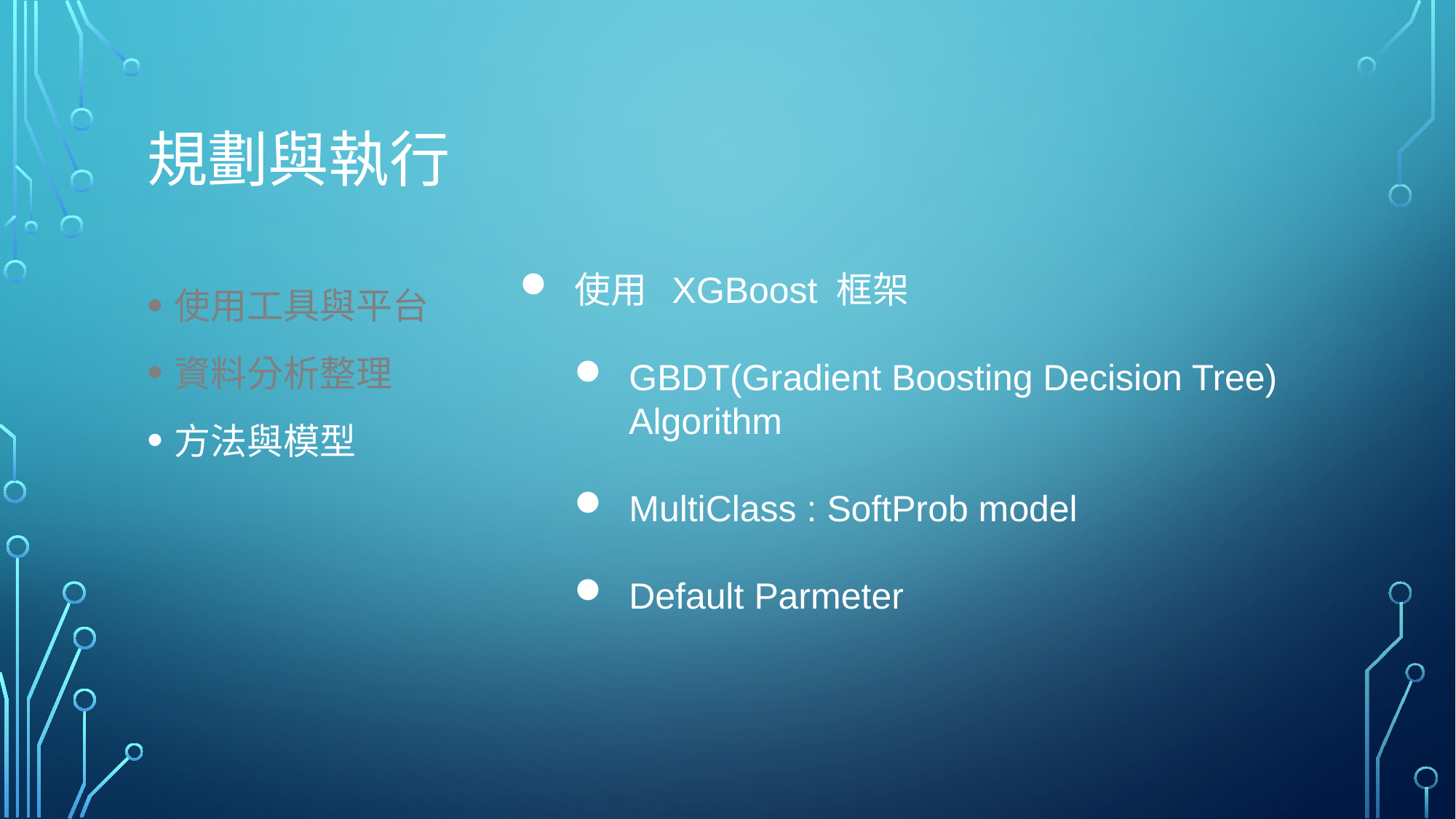

# 規劃與執行
使用  XGBoost 框架

GBDT(Gradient Boosting Decision Tree) Algorithm

MultiClass : SoftProb model

Default Parmeter

使用工具與平台
資料分析整理
方法與模型